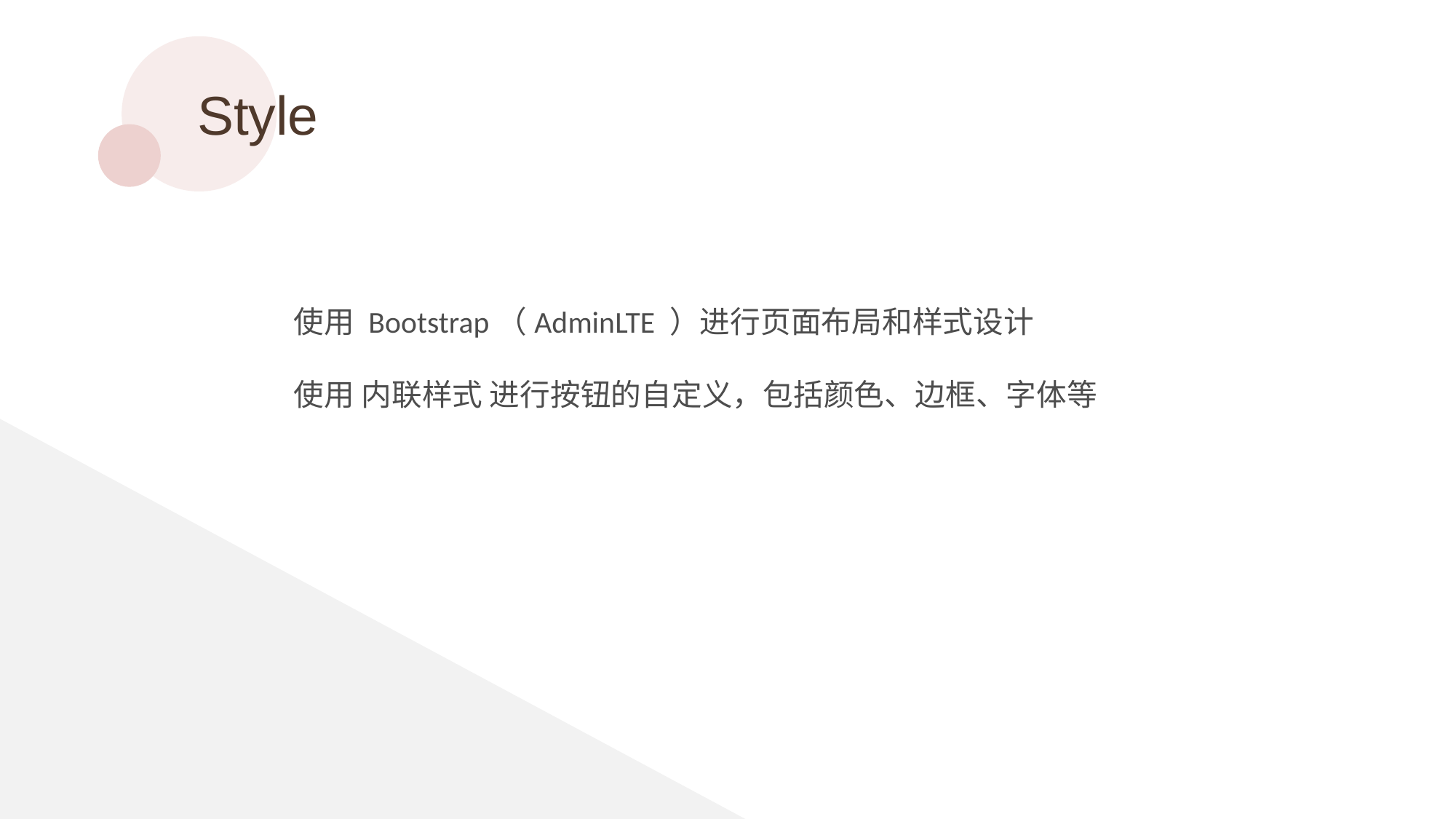

Style

使用 Bootstrap（AdminLTE ）进行页面布局和样式设计

使用 内联样式 进行按钮的自定义，包括颜色、边框、字体等